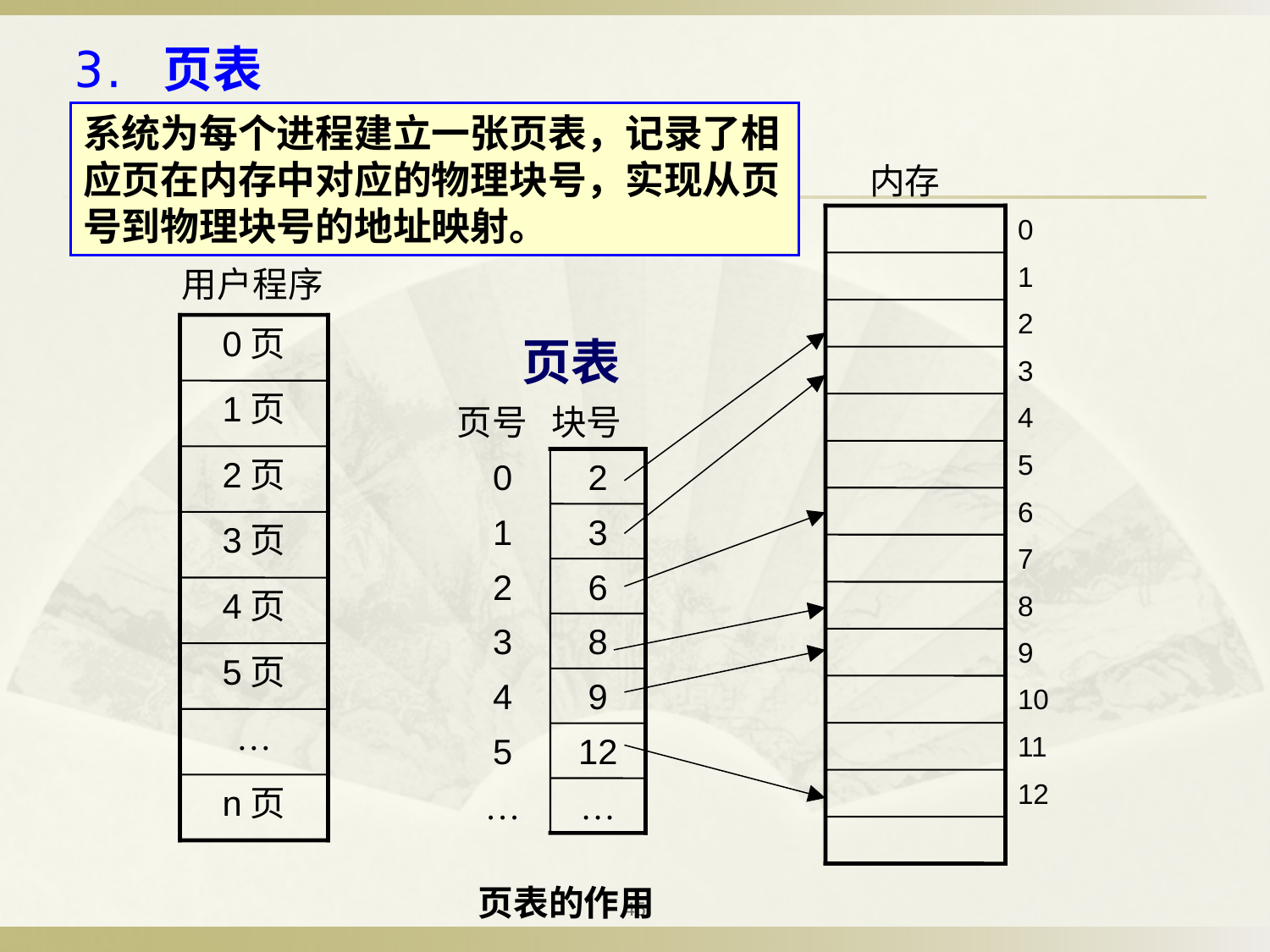

3.  页表
系统为每个进程建立一张页表，记录了相应页在内存中对应的物理块号，实现从页号到物理块号的地址映射。
内存

0

1
用户程序

2
0页

页表

3

1页

4
页号   块号

5
2页

0
2

6
1
3

3页

7
2
6

4页

8

3
8

9
5页

4
9

10
…

11
5
12

12
n页

…
…

页表的作用
45